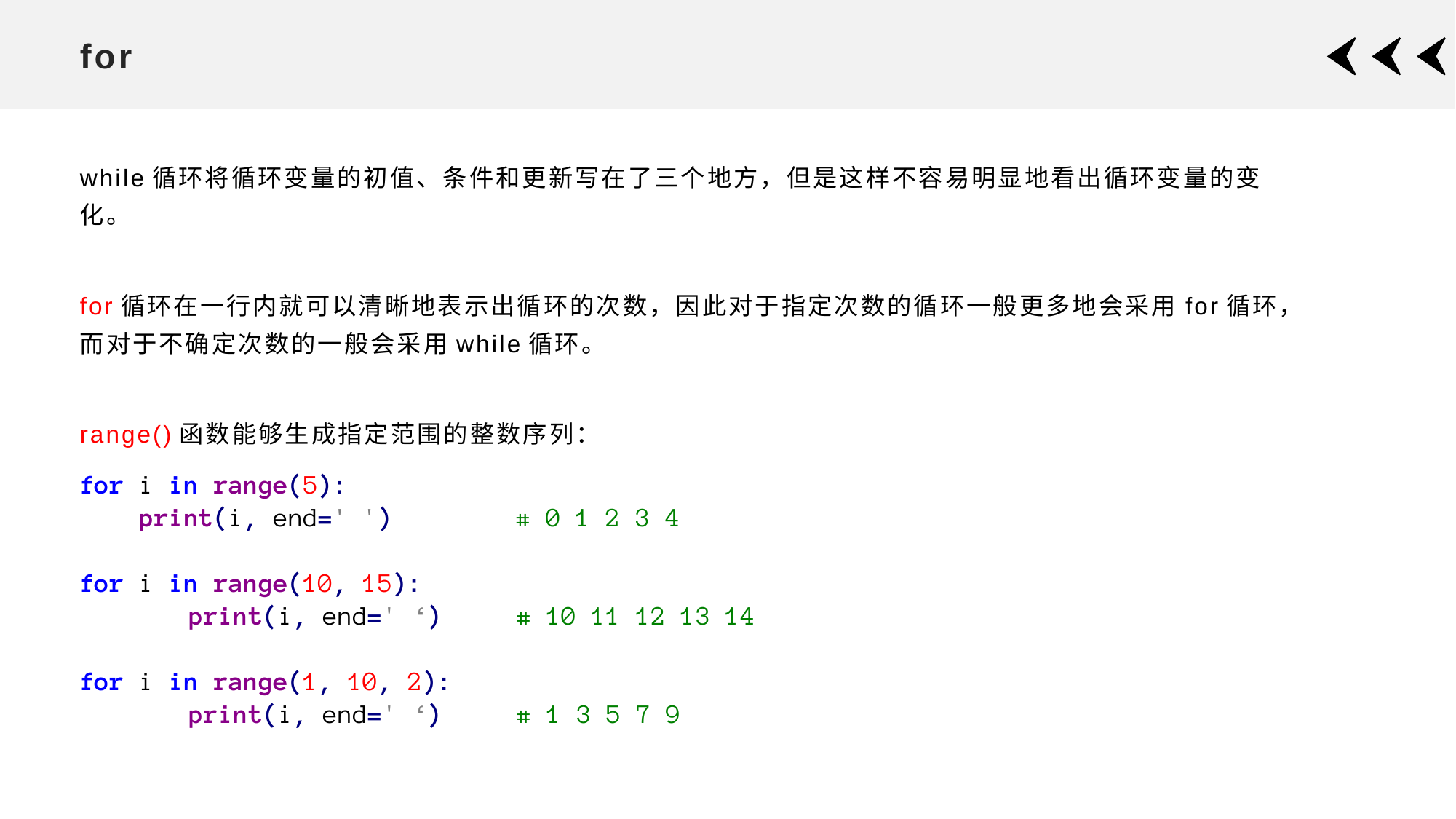

# for
while循环将循环变量的初值、条件和更新写在了三个地方，但是这样不容易明显地看出循环变量的变化。
for循环在一行内就可以清晰地表示出循环的次数，因此对于指定次数的循环一般更多地会采用for循环，而对于不确定次数的一般会采用while循环。
range()函数能够生成指定范围的整数序列：
for i in range(5):
    print(i, end=' ')		# 0 1 2 3 4

for i in range(10, 15):
	print(i, end=' ‘)     # 10 11 12 13 14

for i in range(1, 10, 2):
	print(i, end=' ‘)     # 1 3 5 7 9